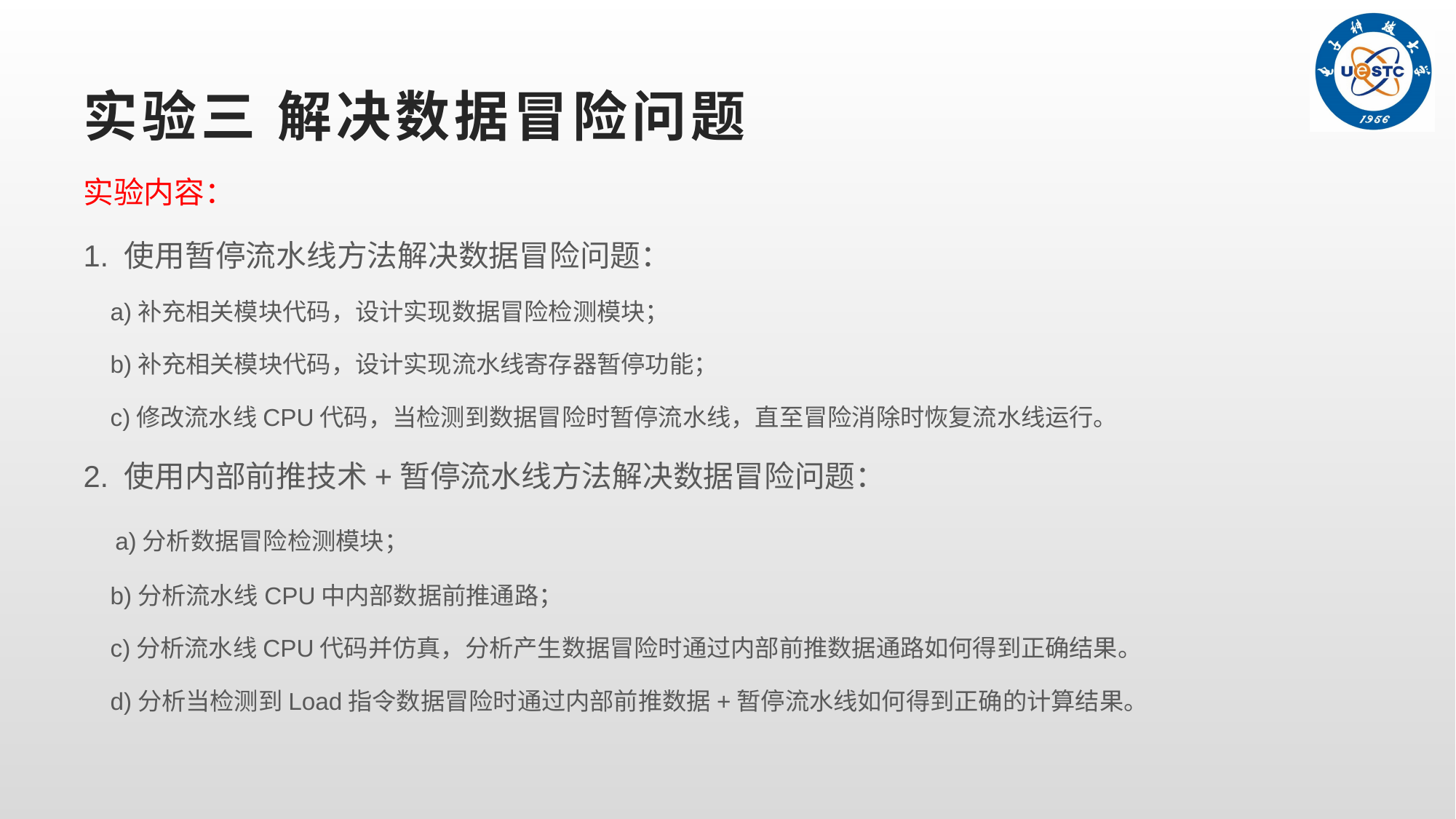

# 实验三 解决数据冒险问题
实验内容：
1. 使用暂停流水线方法解决数据冒险问题：
    a)补充相关模块代码，设计实现数据冒险检测模块；
    b)补充相关模块代码，设计实现流水线寄存器暂停功能；
    c)修改流水线CPU代码，当检测到数据冒险时暂停流水线，直至冒险消除时恢复流水线运行。
2. 使用内部前推技术+暂停流水线方法解决数据冒险问题：
    a)分析数据冒险检测模块；
    b)分析流水线CPU中内部数据前推通路；
    c)分析流水线CPU代码并仿真，分析产生数据冒险时通过内部前推数据通路如何得到正确结果。
    d)分析当检测到Load指令数据冒险时通过内部前推数据+暂停流水线如何得到正确的计算结果。